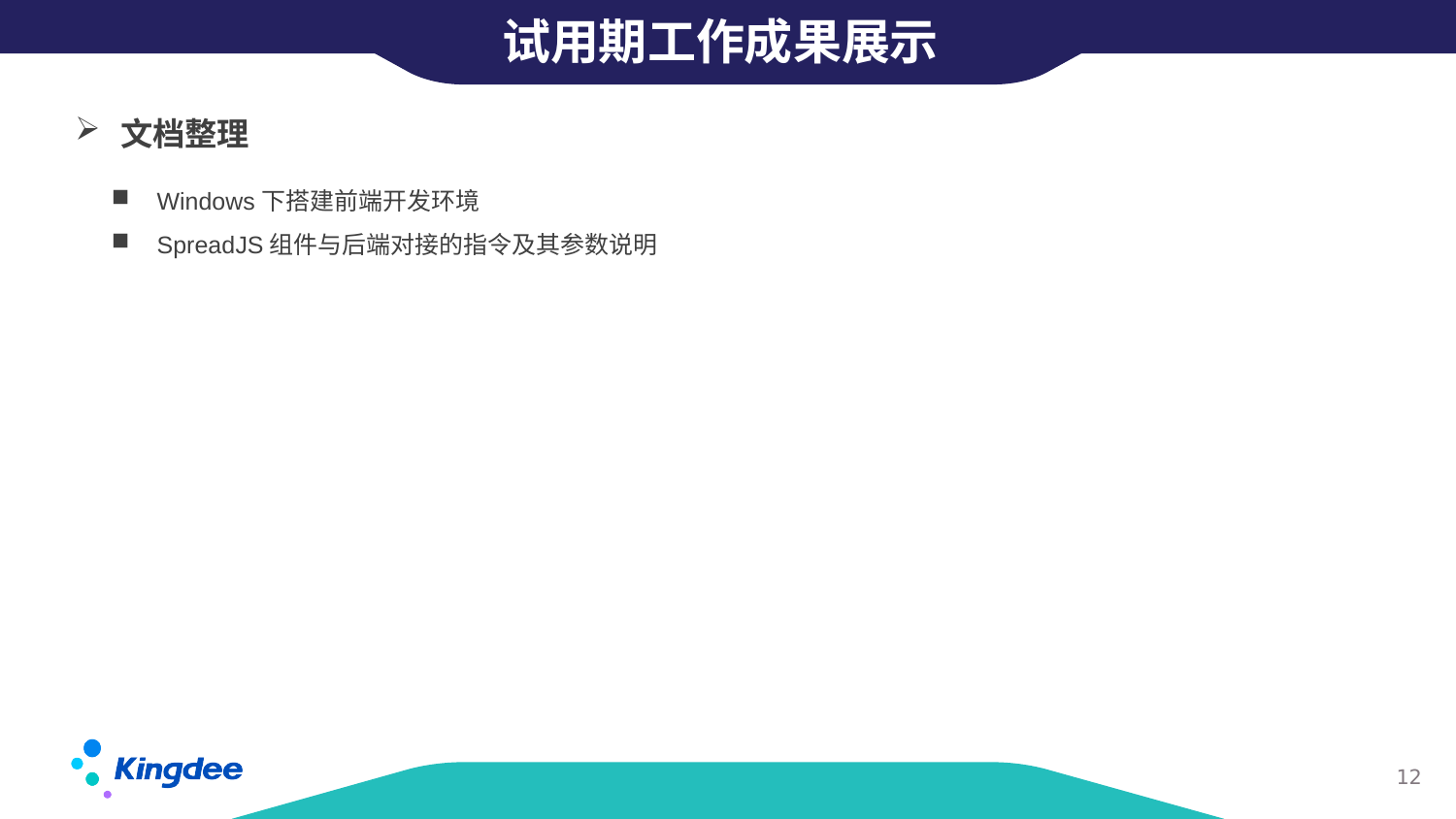

试用期工作成果展示
文档整理
Windows下搭建前端开发环境
SpreadJS组件与后端对接的指令及其参数说明